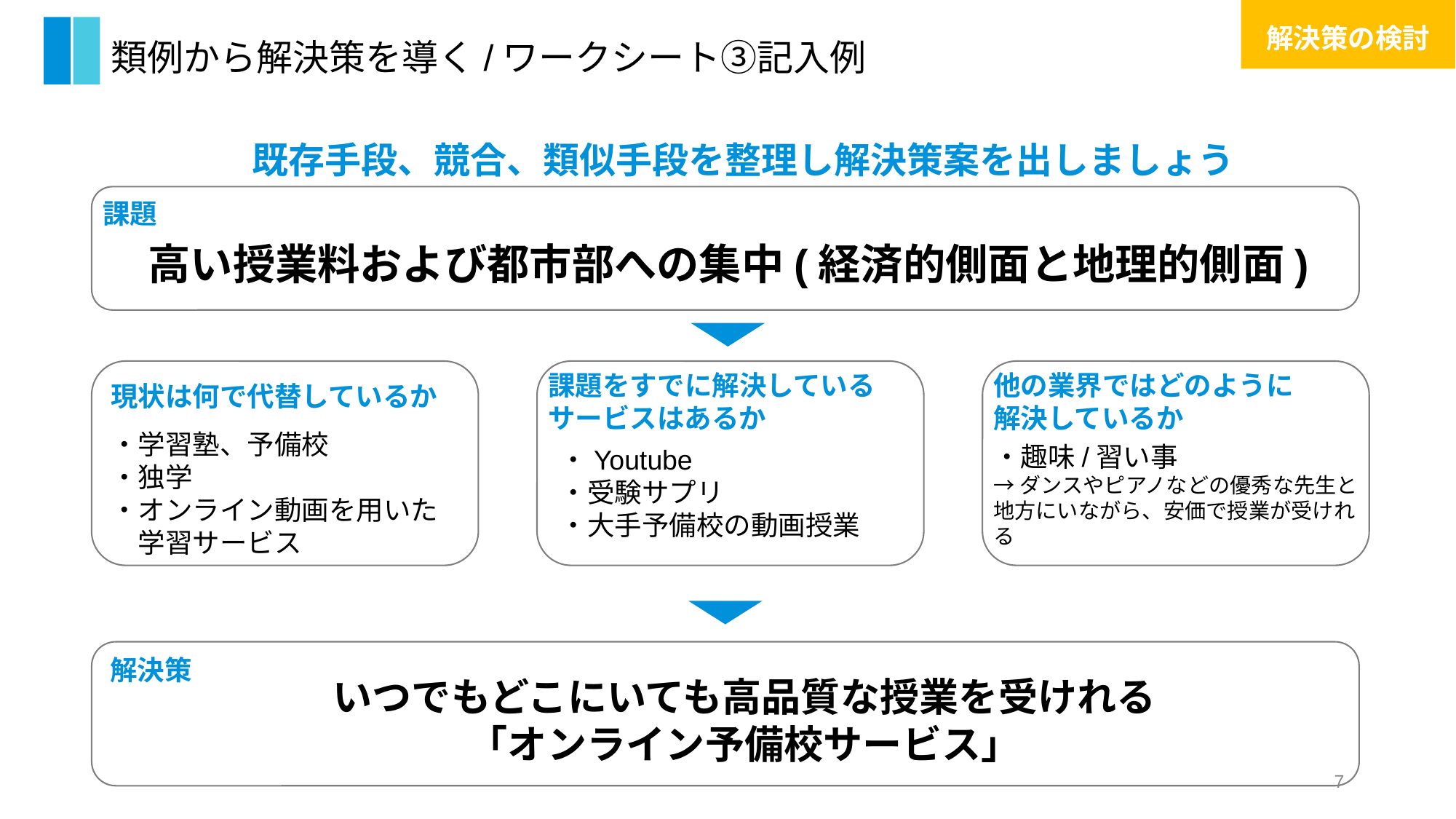

解決策の検討
# 類例から解決策を導く/ワークシート③記入例
既存手段、競合、類似手段を整理し解決策案を出しましょう

課題
高い授業料および都市部への集中(経済的側面と地理的側面)

課題をすでに解決している
サービスはあるか
他の業界ではどのように
解決しているか
現状は何で代替しているか
・学習塾、予備校
・独学
・オンライン動画を用いた
　学習サービス
・趣味/習い事
→ダンスやピアノなどの優秀な先生と
地方にいながら、安価で授業が受けれる
・Youtube
・受験サプリ
・大手予備校の動画授業

解決策
いつでもどこにいても高品質な授業を受けれる
「オンライン予備校サービス」
7